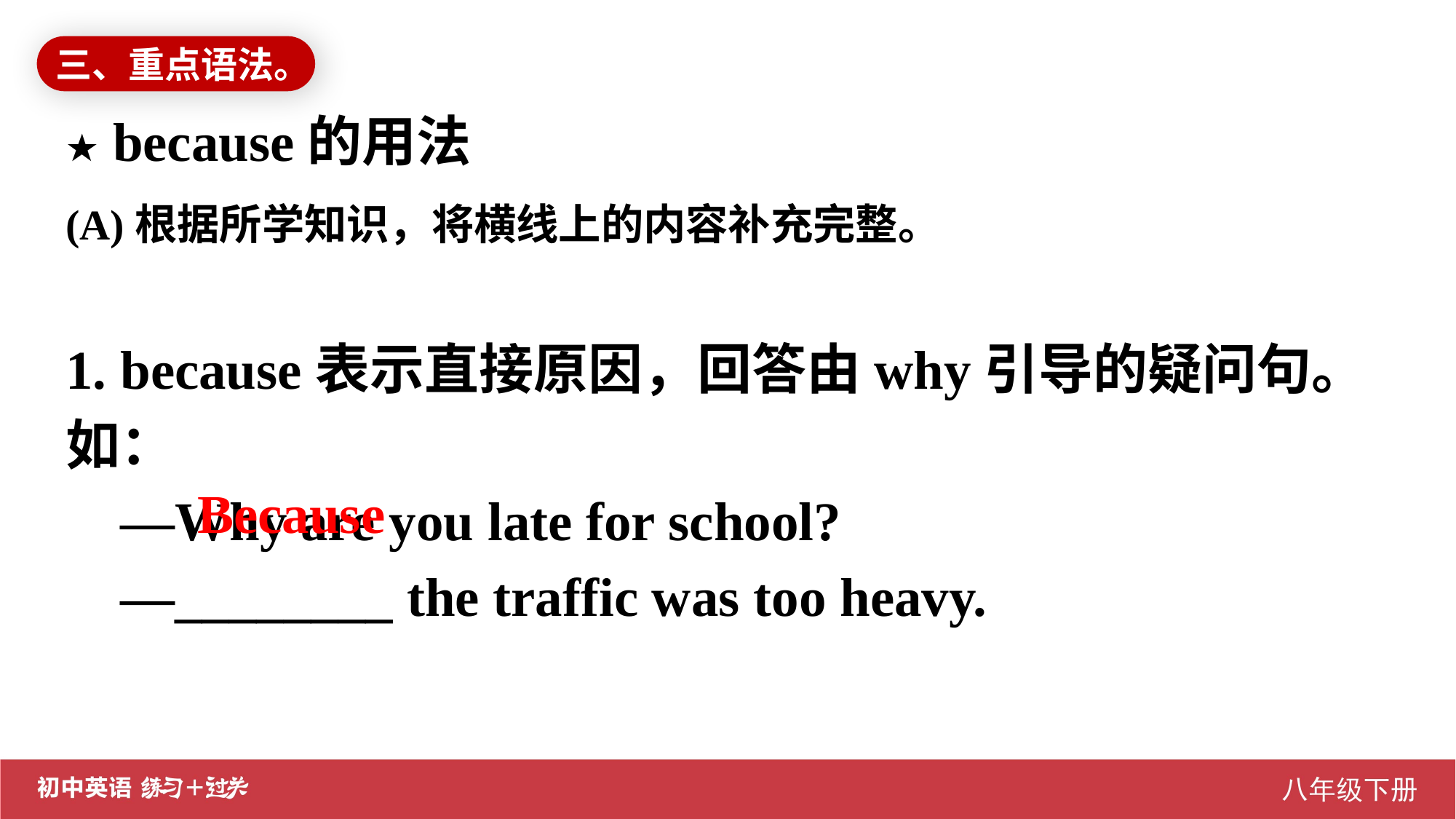

三、重点语法。
★ because的用法
(A)根据所学知识，将横线上的内容补充完整。

1. because表示直接原因，回答由why引导的疑问句。如：
—Why are you late for school?
—________ the traffic was too heavy.

Because